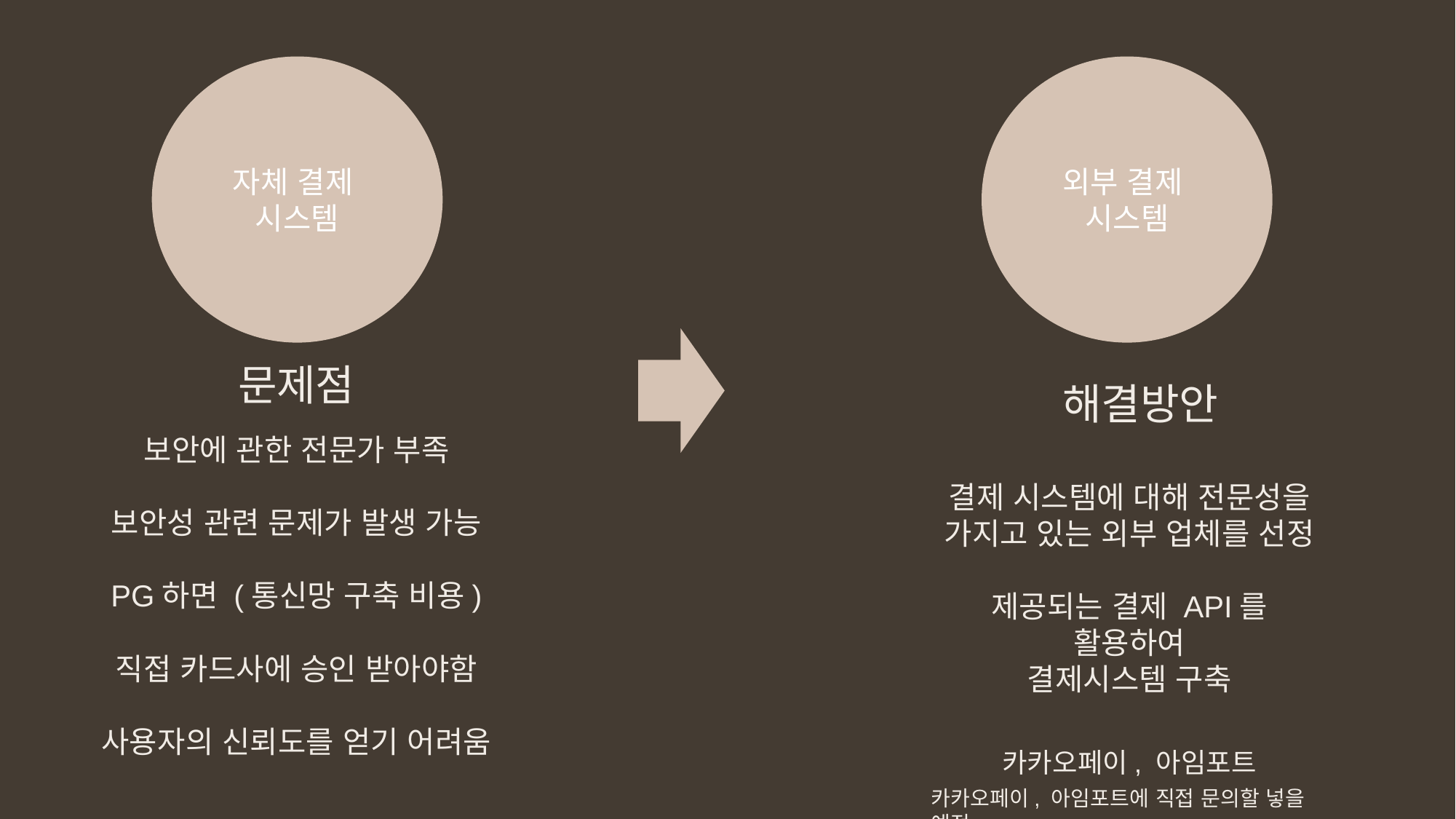

자체 결제
시스템
외부 결제
시스템

문제점
해결방안
보안에 관한 전문가 부족

보안성 관련 문제가 발생 가능

PG하면 (통신망 구축 비용)

직접 카드사에 승인 받아야함

사용자의 신뢰도를 얻기 어려움
결제 시스템에 대해 전문성을
가지고 있는 외부 업체를 선정

제공되는 결제 API를 활용하여
결제시스템 구축
카카오페이, 아임포트
카카오페이, 아임포트에 직접 문의할 넣을 예정